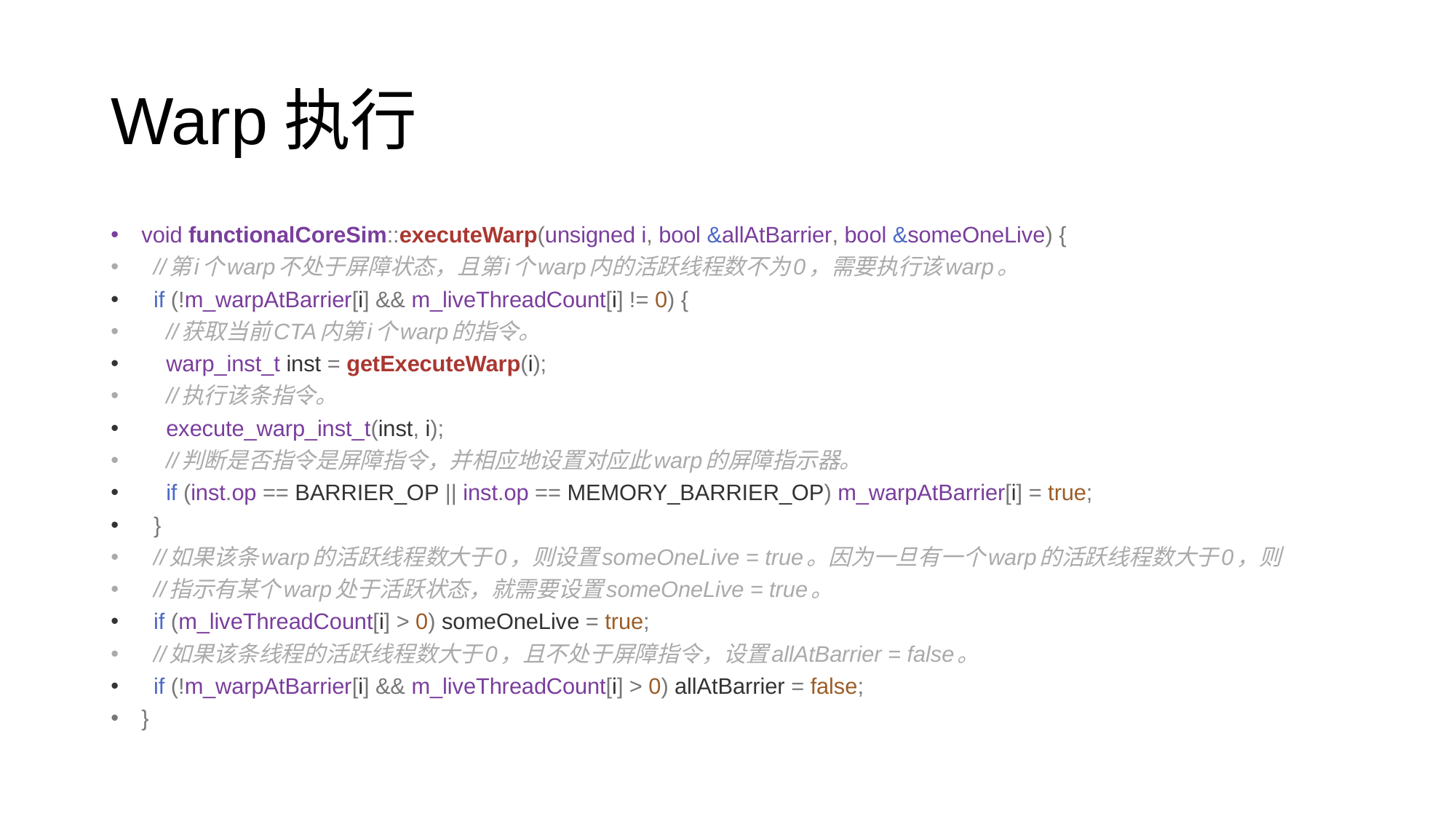

# Warp执行
void functionalCoreSim::executeWarp(unsigned i, bool &allAtBarrier, bool &someOneLive) {
  //第i个warp不处于屏障状态，且第i个warp内的活跃线程数不为0，需要执行该warp。
  if (!m_warpAtBarrier[i] && m_liveThreadCount[i] != 0) {
    //获取当前CTA内第i个warp的指令。
    warp_inst_t inst = getExecuteWarp(i);
    //执行该条指令。
    execute_warp_inst_t(inst, i);
    //判断是否指令是屏障指令，并相应地设置对应此warp的屏障指示器。
    if (inst.op == BARRIER_OP || inst.op == MEMORY_BARRIER_OP) m_warpAtBarrier[i] = true;
  }
  //如果该条warp的活跃线程数大于0，则设置someOneLive = true。因为一旦有一个warp的活跃线程数大于0，则
  //指示有某个warp处于活跃状态，就需要设置someOneLive = true。
  if (m_liveThreadCount[i] > 0) someOneLive = true;
  //如果该条线程的活跃线程数大于0，且不处于屏障指令，设置allAtBarrier = false。
  if (!m_warpAtBarrier[i] && m_liveThreadCount[i] > 0) allAtBarrier = false;
}